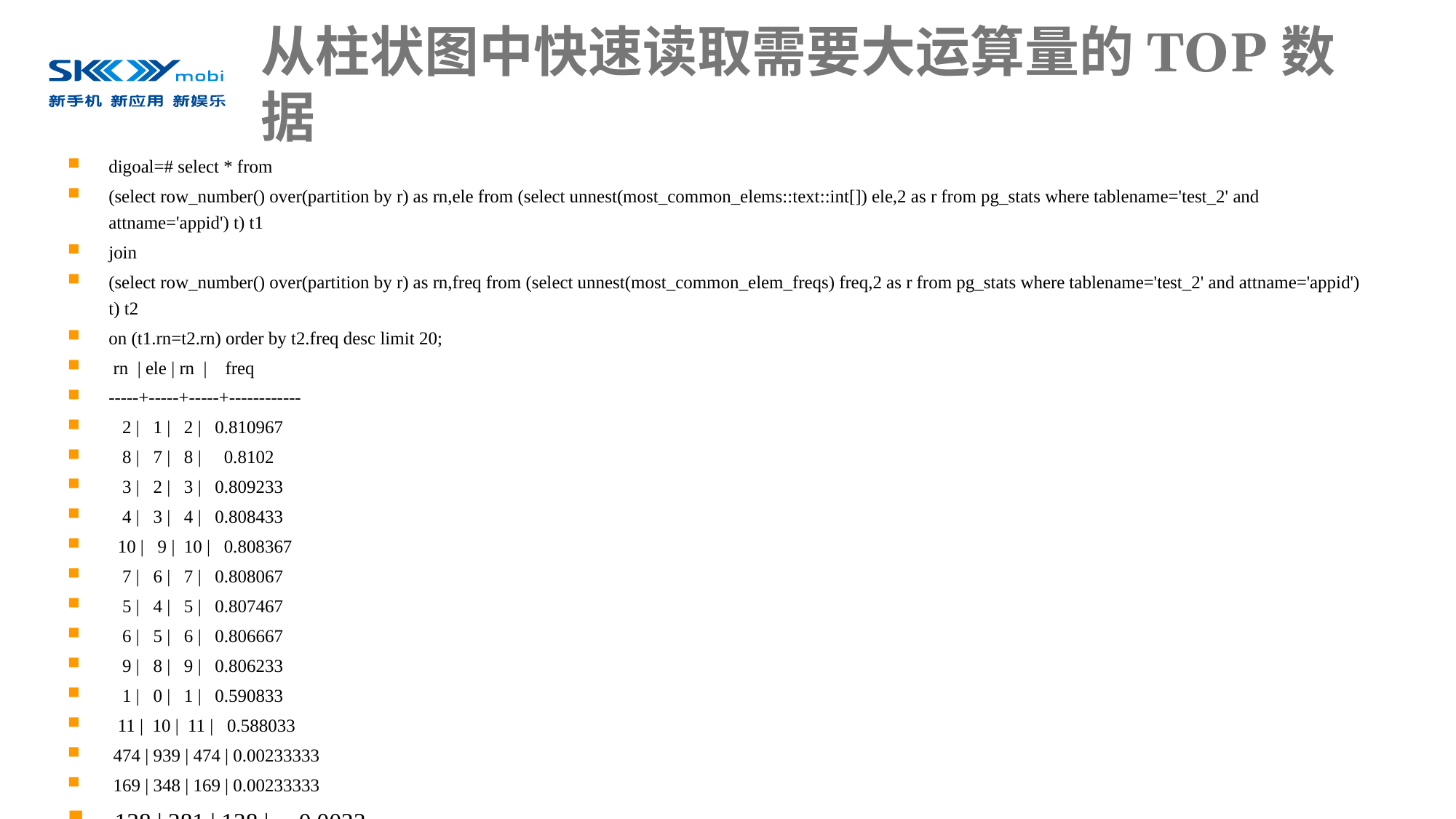

# 从柱状图中快速读取需要大运算量的TOP数据
digoal=# select * from
(select row_number() over(partition by r) as rn,ele from (select unnest(most_common_elems::text::int[]) ele,2 as r from pg_stats where tablename='test_2' and attname='appid') t) t1
join
(select row_number() over(partition by r) as rn,freq from (select unnest(most_common_elem_freqs) freq,2 as r from pg_stats where tablename='test_2' and attname='appid') t) t2
on (t1.rn=t2.rn) order by t2.freq desc limit 20;
 rn  | ele | rn  |    freq
-----+-----+-----+------------
   2 |   1 |   2 |   0.810967
   8 |   7 |   8 |     0.8102
   3 |   2 |   3 |   0.809233
   4 |   3 |   4 |   0.808433
  10 |   9 |  10 |   0.808367
   7 |   6 |   7 |   0.808067
   5 |   4 |   5 |   0.807467
   6 |   5 |   6 |   0.806667
   9 |   8 |   9 |   0.806233
   1 |   0 |   1 |   0.590833
  11 |  10 |  11 |   0.588033
 474 | 939 | 474 | 0.00233333
 169 | 348 | 169 | 0.00233333
 138 | 281 | 138 |     0.0023
  21 |  27 |  21 | 0.00223333
  32 |  44 |  32 |     0.0022
 476 | 942 | 476 | 0.00216667
 296 | 593 | 296 | 0.00216667
 112 | 227 | 112 | 0.00216667
  56 | 108 |  56 | 0.00213333
(20 rows)